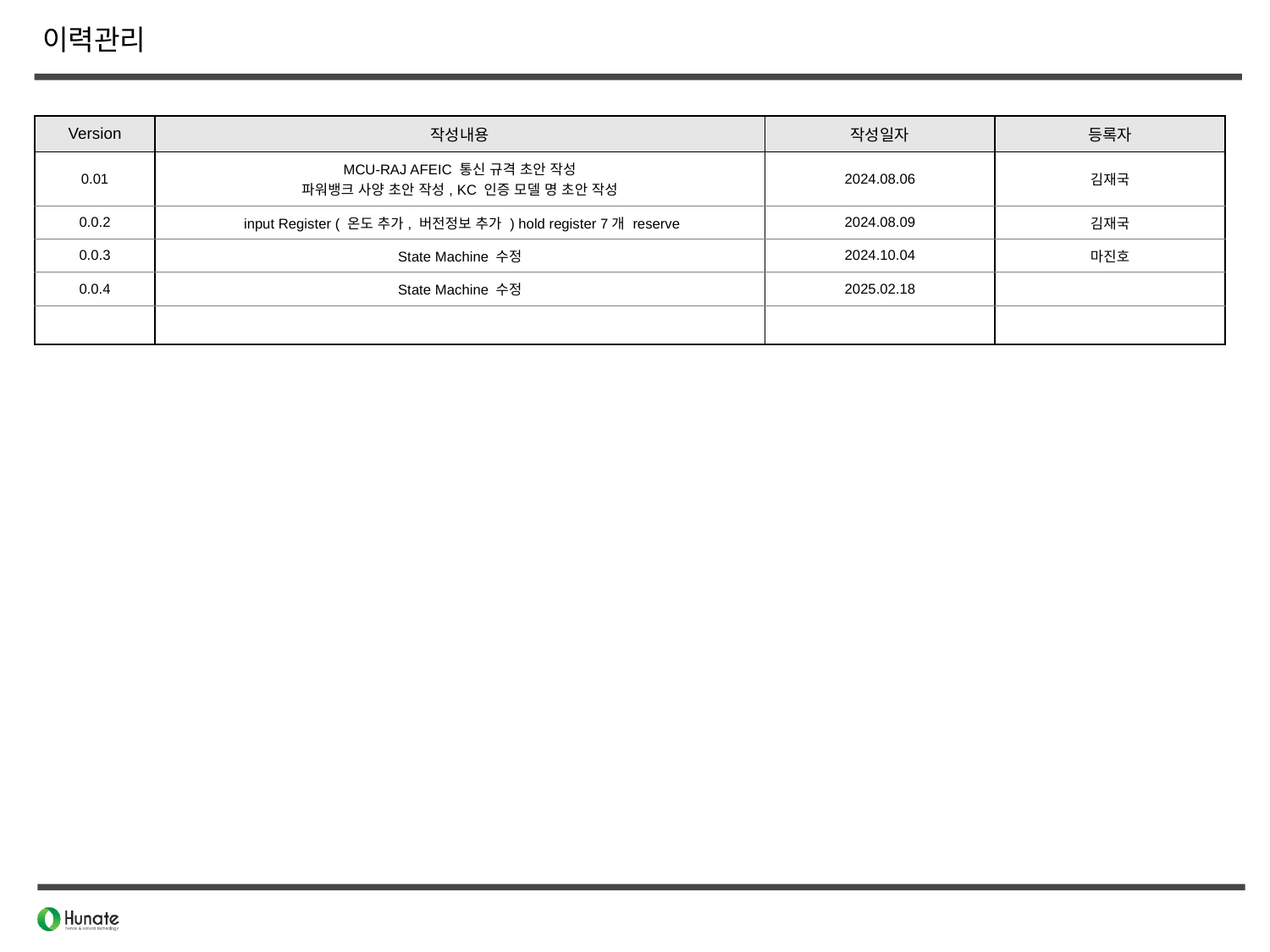

이력관리
| Version | 작성내용 | 작성일자 | 등록자 |
| --- | --- | --- | --- |
| 0.01 | MCU-RAJ AFEIC 통신 규격 초안 작성 파워뱅크 사양 초안 작성, KC 인증 모델 명 초안 작성 | 2024.08.06 | 김재국 |
| 0.0.2 | input Register ( 온도 추가, 버전정보 추가 ) hold register 7개 reserve | 2024.08.09 | 김재국 |
| 0.0.3 | State Machine 수정 | 2024.10.04 | 마진호 |
| 0.0.4 | State Machine 수정 | 2025.02.18 |  |
|  |  |  |  |